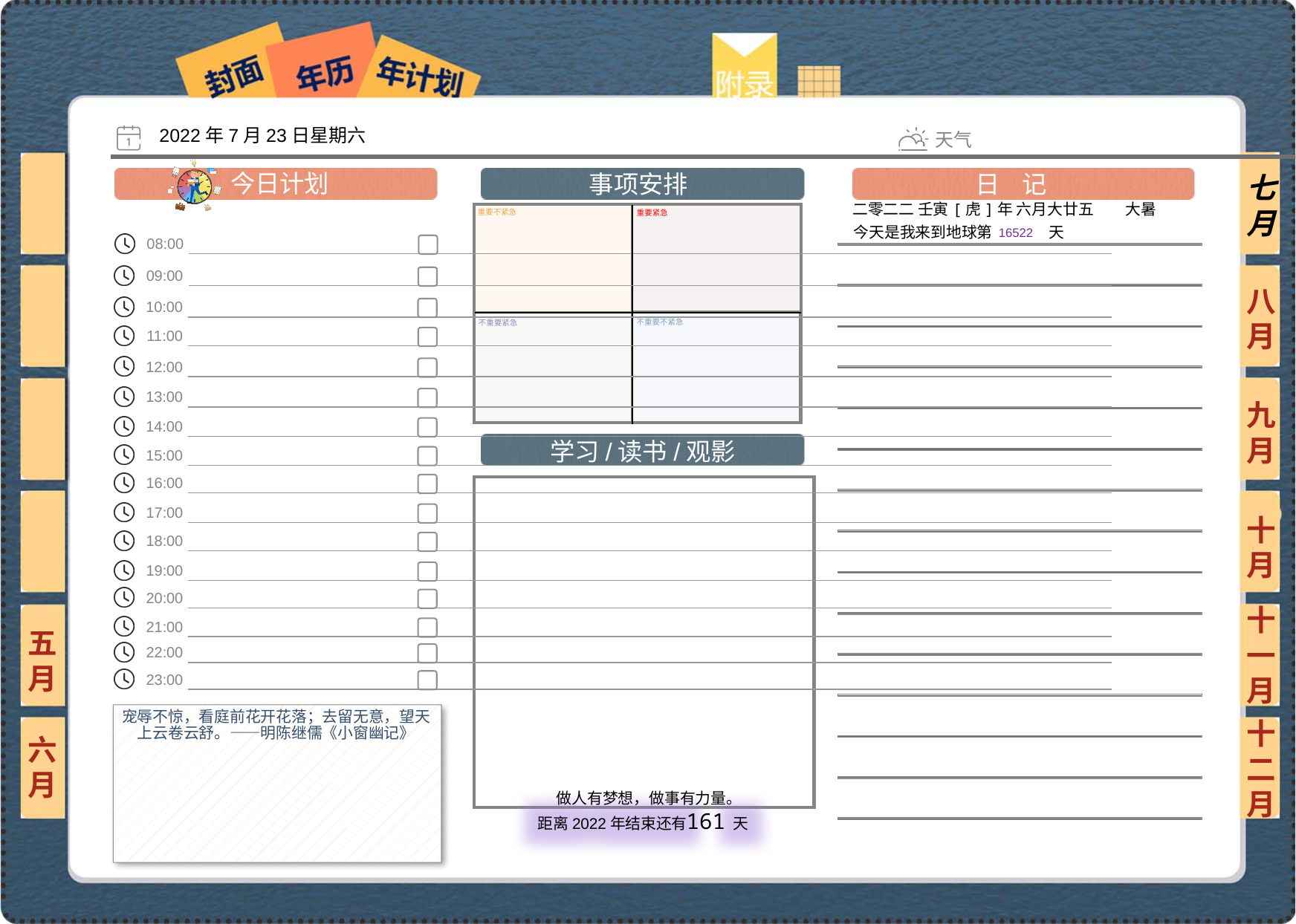

2022年7月23日星期六
七月
二零二二 壬寅[虎]年 六月大廿五         大暑
16522
八月
九月
十月
十一月
五月
宠辱不惊，看庭前花开花落；去留无意，望天上云卷云舒。——明陈继儒《小窗幽记》

六月
十二月
161
 做人有梦想，做事有力量。